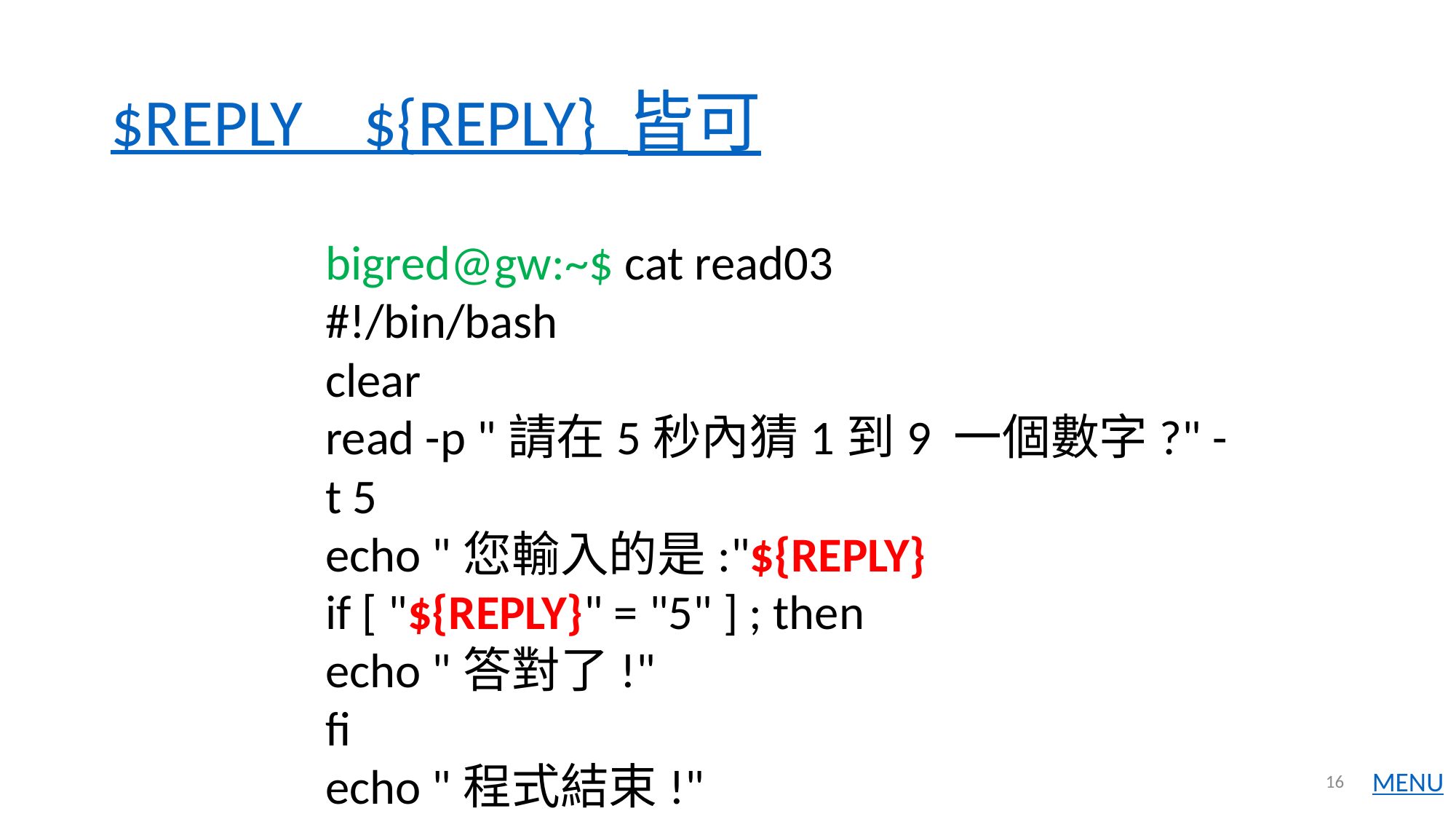

# $REPLY    ${REPLY}  皆可
bigred@gw:~$ cat read03
#!/bin/bash
clear
read -p "請在5秒內猜1到9 一個數字?" -t 5
echo "您輸入的是:"${REPLY}
if [ "${REPLY}" = "5" ] ; then
echo "答對了!"
fi
echo "程式結束!"
16